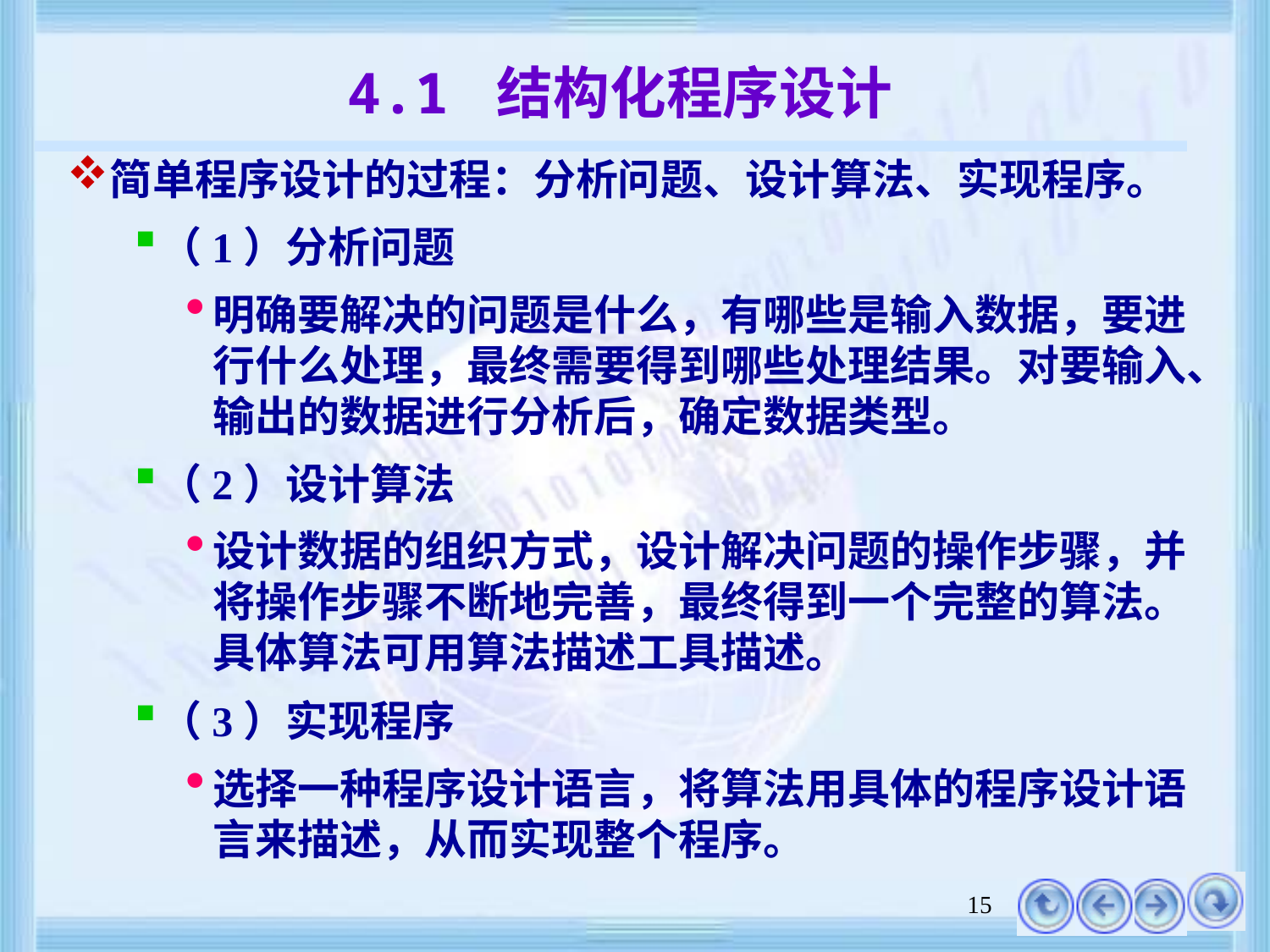

# 4.1 结构化程序设计
简单程序设计的过程：分析问题、设计算法、实现程序。
（1）分析问题
明确要解决的问题是什么，有哪些是输入数据，要进行什么处理，最终需要得到哪些处理结果。对要输入、输出的数据进行分析后，确定数据类型。
（2）设计算法
设计数据的组织方式，设计解决问题的操作步骤，并将操作步骤不断地完善，最终得到一个完整的算法。具体算法可用算法描述工具描述。
（3）实现程序
选择一种程序设计语言，将算法用具体的程序设计语言来描述，从而实现整个程序。
15